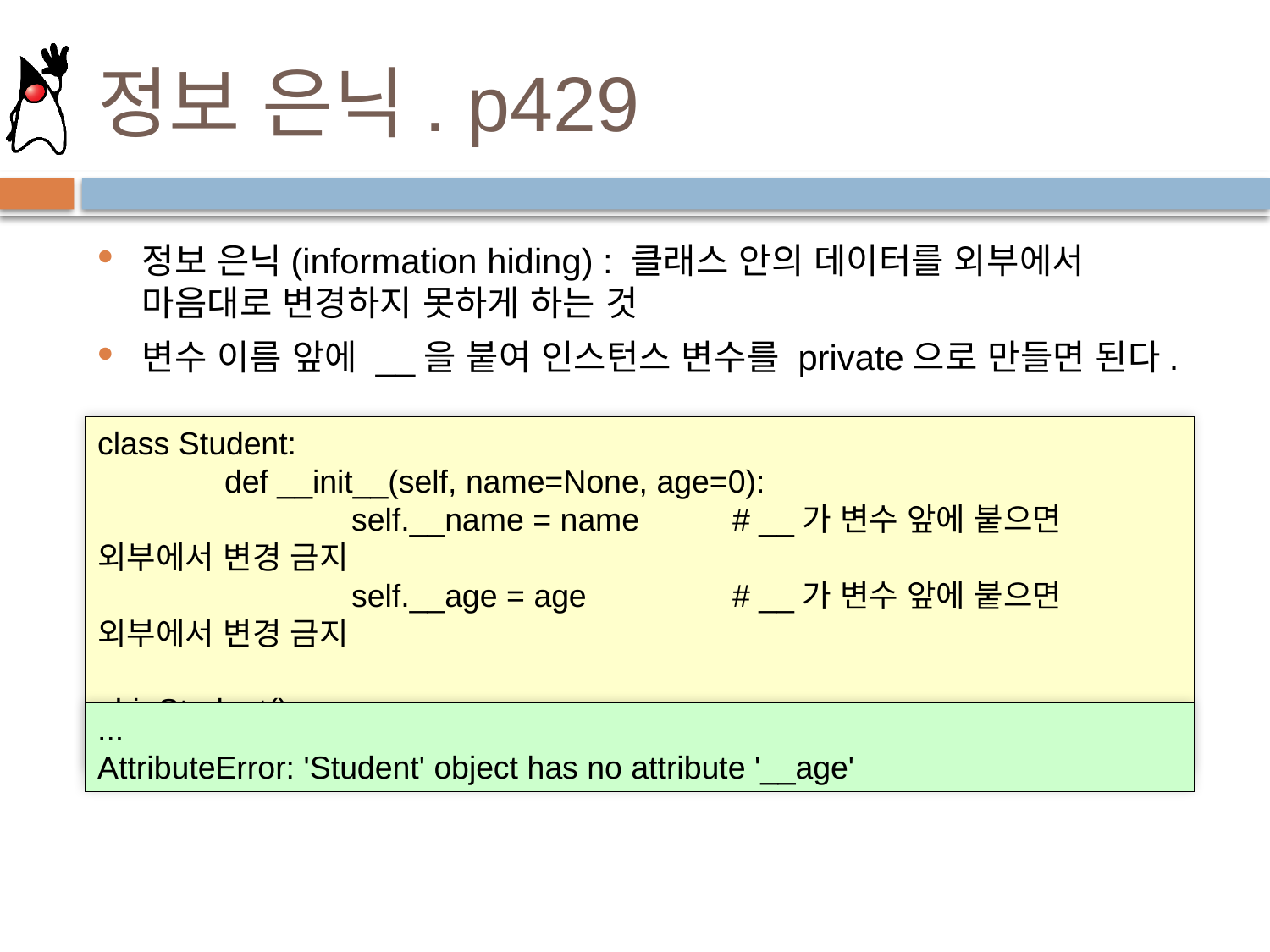

# 정보 은닉. p429
정보 은닉(information hiding) : 클래스 안의 데이터를 외부에서 마음대로 변경하지 못하게 하는 것
변수 이름 앞에 __을 붙여 인스턴스 변수를 private으로 만들면 된다.
class Student:
	def __init__(self, name=None, age=0):
		self.__name = name	# __가 변수 앞에 붙으면 외부에서 변경 금지
		self.__age = age		# __가 변수 앞에 붙으면 외부에서 변경 금지

obj=Student()
print(obj.__age)
...
AttributeError: 'Student' object has no attribute '__age'